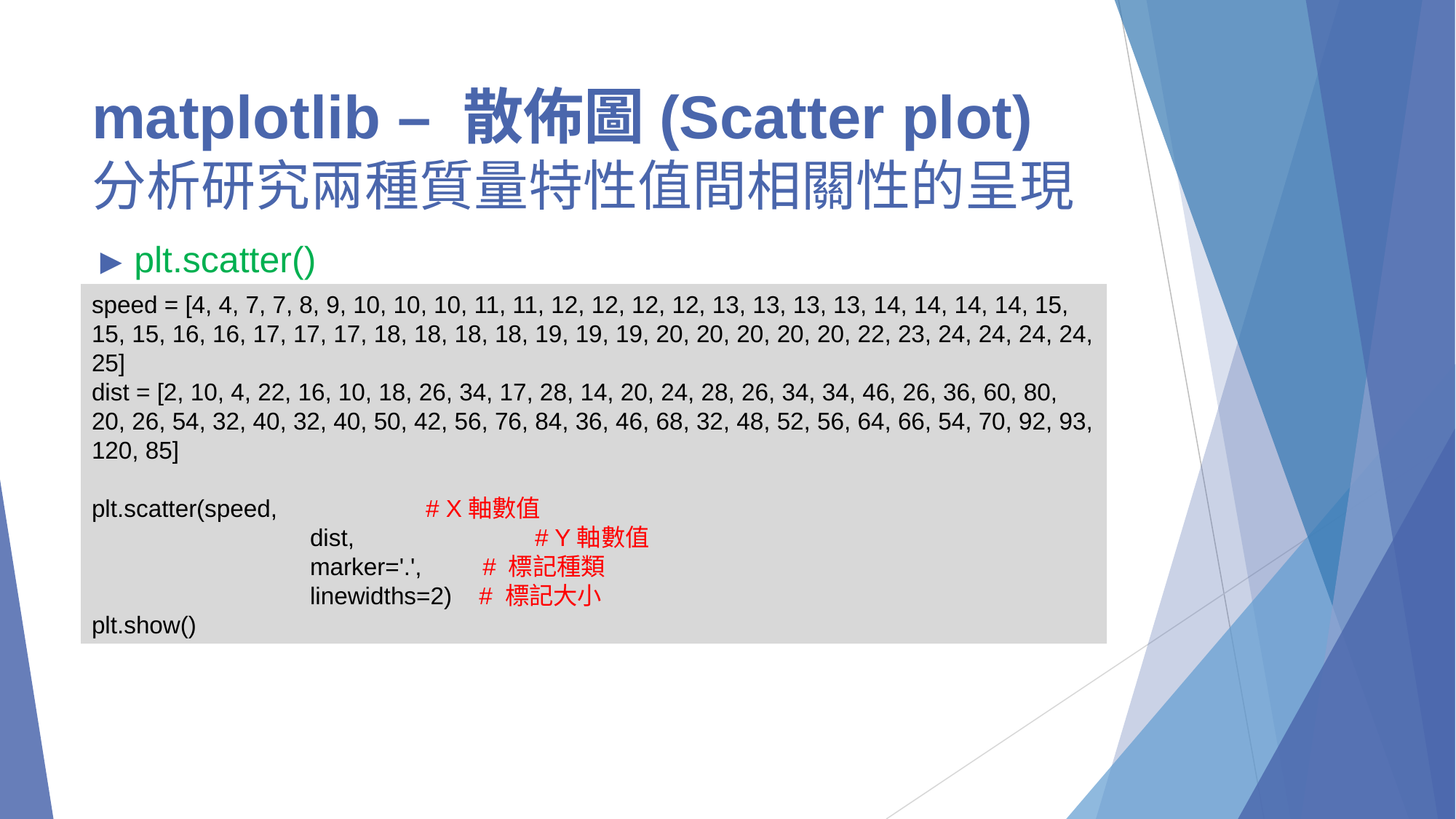

# matplotlib – 散佈圖(Scatter plot) 分析研究兩種質量特性值間相關性的呈現
plt.scatter()
speed = [4, 4, 7, 7, 8, 9, 10, 10, 10, 11, 11, 12, 12, 12, 12, 13, 13, 13, 13, 14, 14, 14, 14, 15, 15, 15, 16, 16, 17, 17, 17, 18, 18, 18, 18, 19, 19, 19, 20, 20, 20, 20, 20, 22, 23, 24, 24, 24, 24, 25]
dist = [2, 10, 4, 22, 16, 10, 18, 26, 34, 17, 28, 14, 20, 24, 28, 26, 34, 34, 46, 26, 36, 60, 80, 20, 26, 54, 32, 40, 32, 40, 50, 42, 56, 76, 84, 36, 46, 68, 32, 48, 52, 56, 64, 66, 54, 70, 92, 93, 120, 85]

plt.scatter(speed, 	  	 # X軸數值
	 	dist,	          	 # Y軸數值
	 	marker='.',         # 標記種類
	 	linewidths=2)    # 標記大小
plt.show()